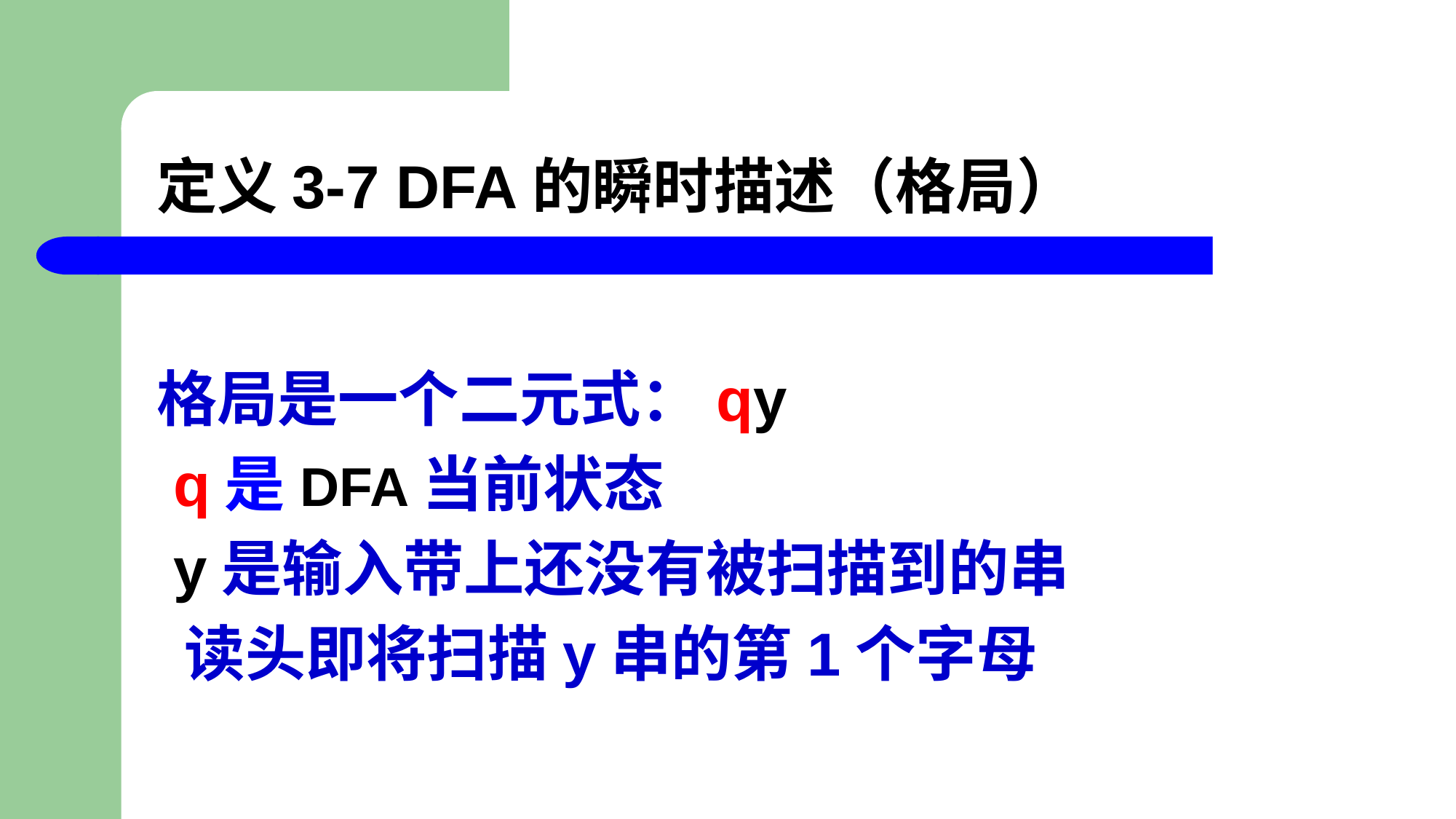

# 定义3-7 DFA的瞬时描述（格局）
格局是一个二元式：qy
 q是DFA当前状态
 y是输入带上还没有被扫描到的串
 读头即将扫描y串的第1个字母